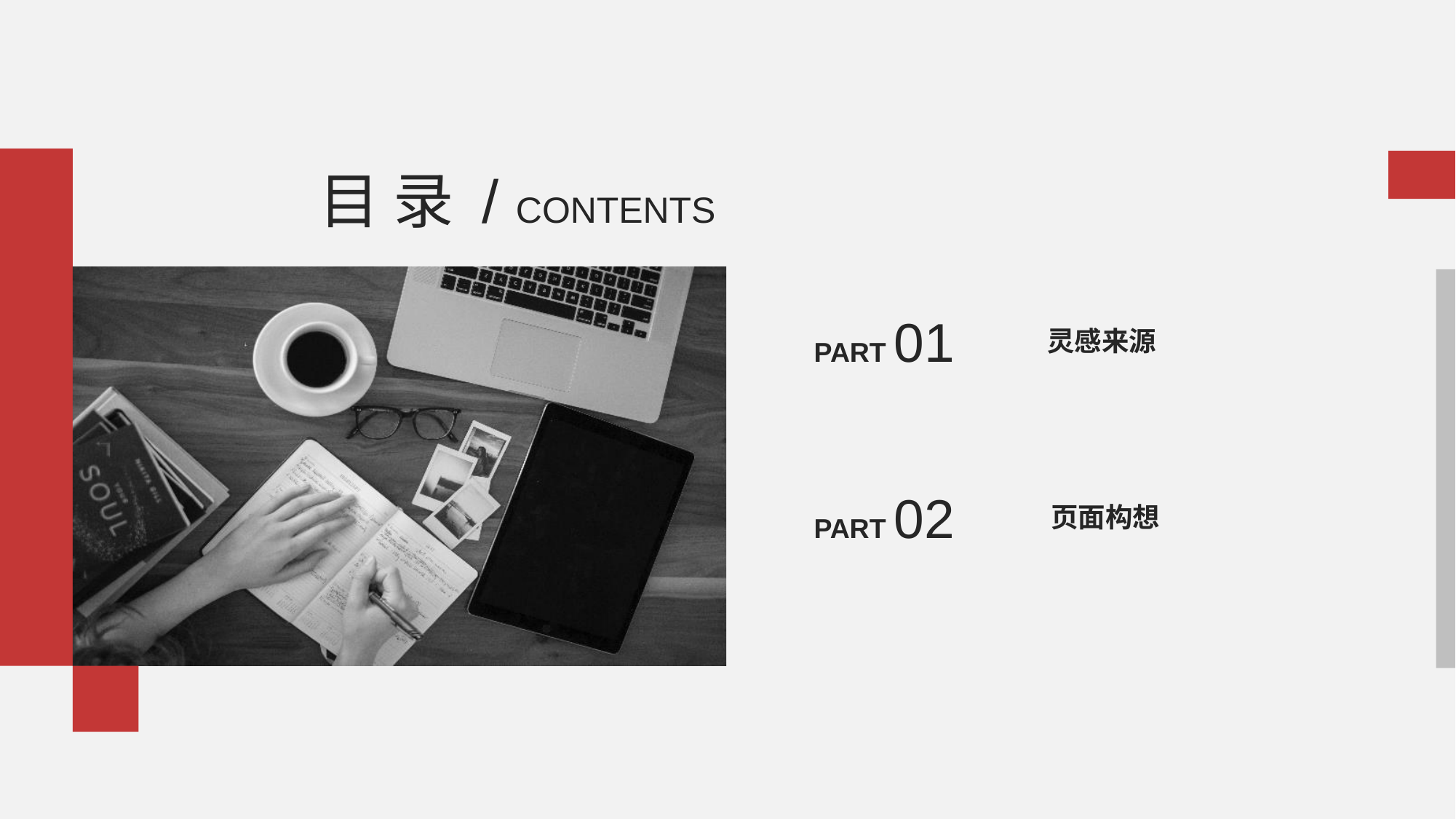

目 录 / CONTENTS

PART 01
灵感来源
PART 02
页面构想